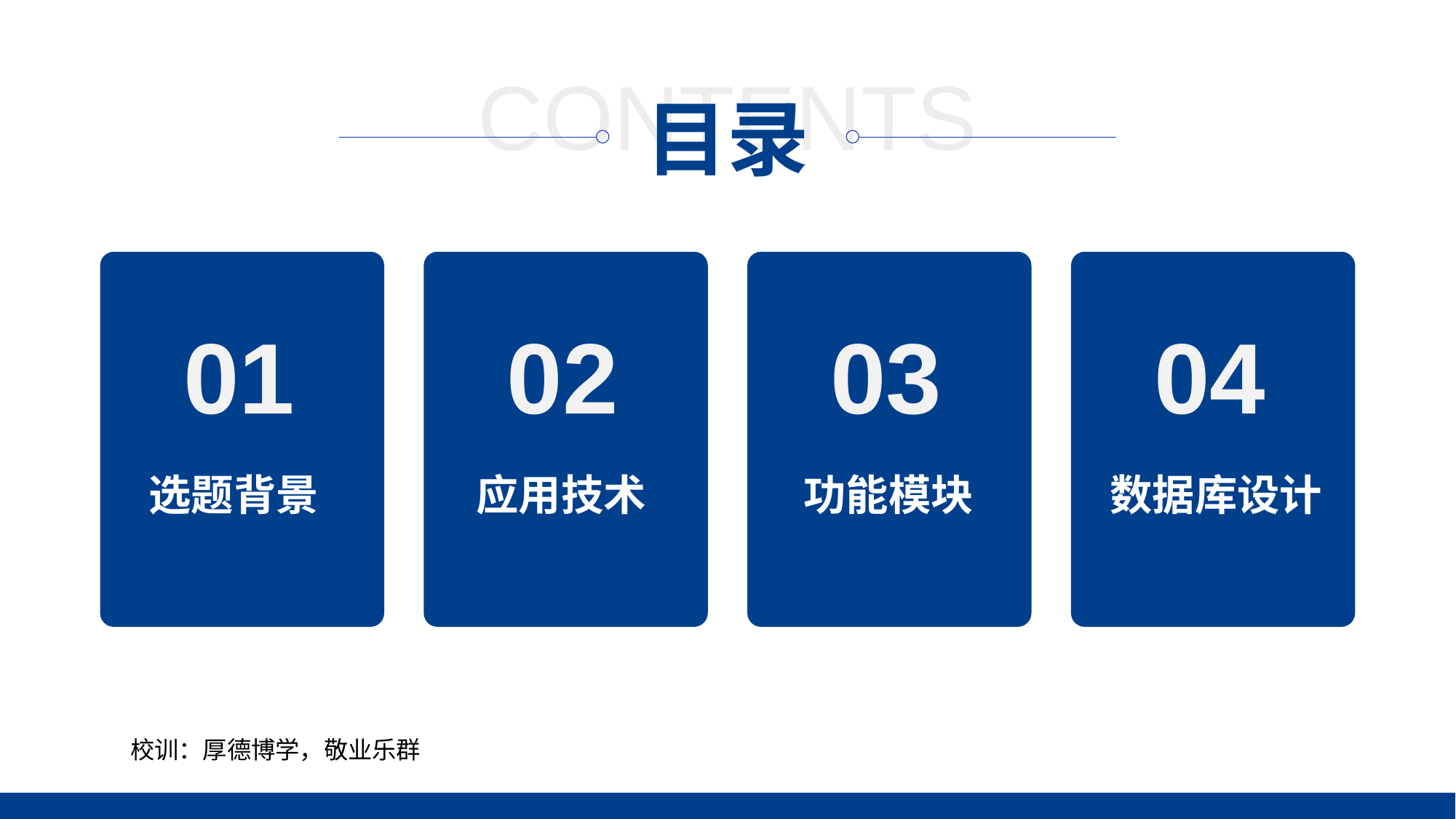

01
02
03
04
选题背景
应用技术
功能模块
数据库设计
校训：厚德博学，敬业乐群